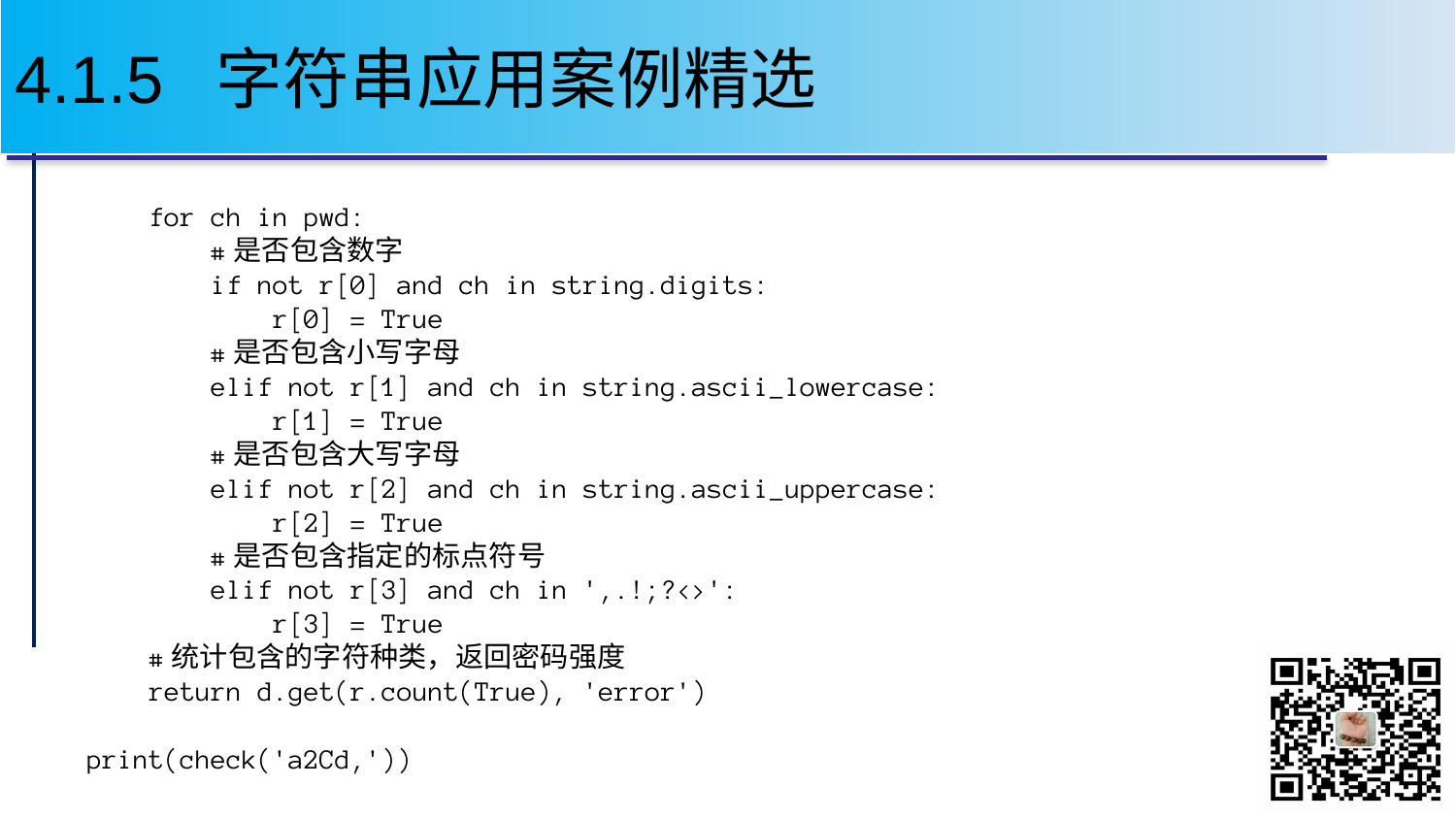

# 4.1.5  字符串应用案例精选
    for ch in pwd:
        #是否包含数字
        if not r[0] and ch in string.digits:
            r[0] = True
        #是否包含小写字母
        elif not r[1] and ch in string.ascii_lowercase:
            r[1] = True
        #是否包含大写字母
        elif not r[2] and ch in string.ascii_uppercase:
            r[2] = True
        #是否包含指定的标点符号
        elif not r[3] and ch in ',.!;?<>':
            r[3] = True
    #统计包含的字符种类，返回密码强度
    return d.get(r.count(True), 'error')

print(check('a2Cd,'))
69